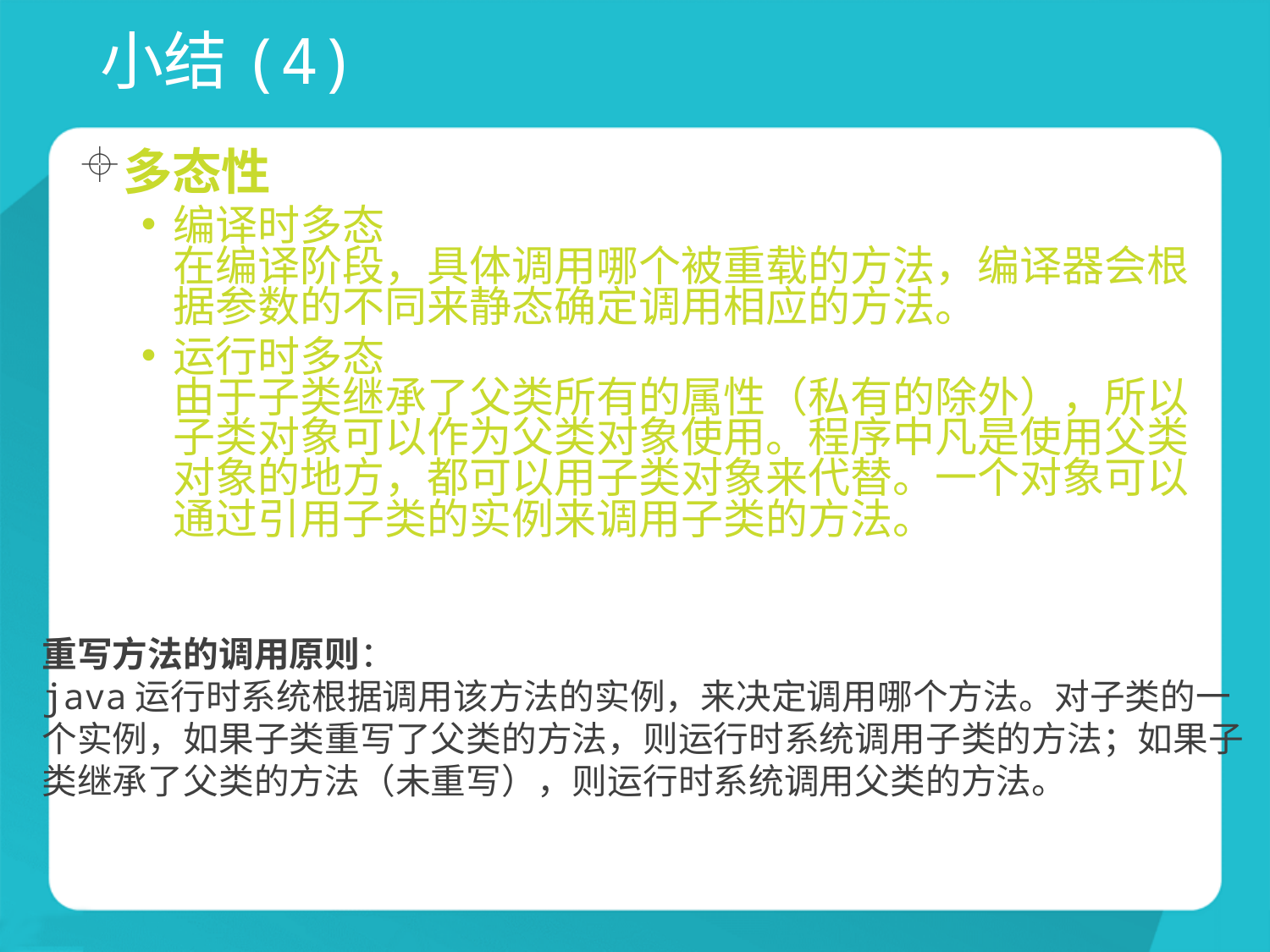

# 小结(4)
多态性
编译时多态
在编译阶段，具体调用哪个被重载的方法，编译器会根据参数的不同来静态确定调用相应的方法。
运行时多态
由于子类继承了父类所有的属性（私有的除外），所以子类对象可以作为父类对象使用。程序中凡是使用父类对象的地方，都可以用子类对象来代替。一个对象可以通过引用子类的实例来调用子类的方法。

重写方法的调用原则：
java运行时系统根据调用该方法的实例，来决定调用哪个方法。对子类的一个实例，如果子类重写了父类的方法，则运行时系统调用子类的方法；如果子类继承了父类的方法（未重写），则运行时系统调用父类的方法。
97